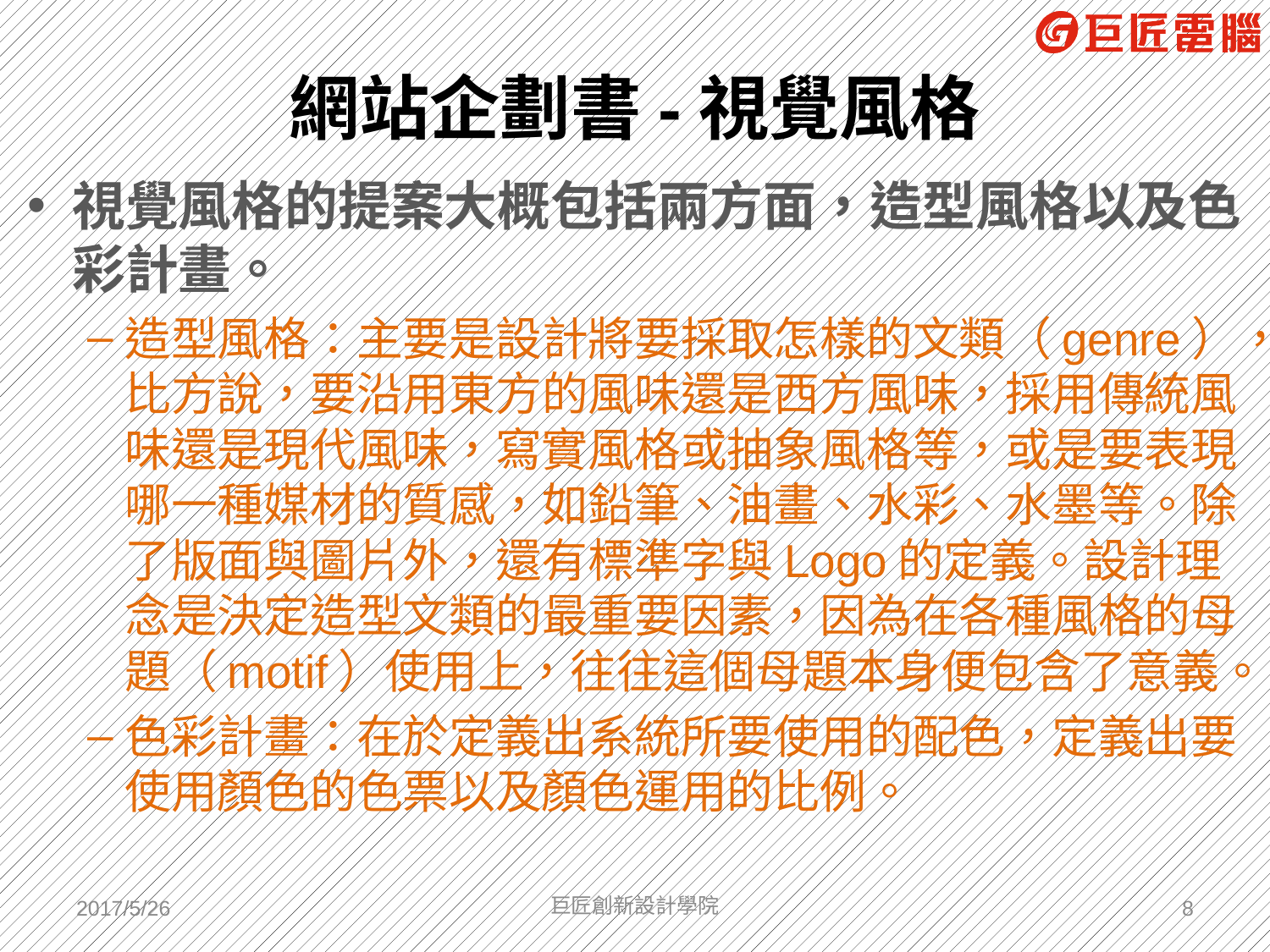

# 網站企劃書-視覺風格
視覺風格的提案大概包括兩方面，造型風格以及色彩計畫。
造型風格：主要是設計將要採取怎樣的文類（genre），比方說，要沿用東方的風味還是西方風味，採用傳統風味還是現代風味，寫實風格或抽象風格等，或是要表現哪一種媒材的質感，如鉛筆、油畫、水彩、水墨等。除了版面與圖片外，還有標準字與Logo的定義。設計理念是決定造型文類的最重要因素，因為在各種風格的母題（motif）使用上，往往這個母題本身便包含了意義。
色彩計畫：在於定義出系統所要使用的配色，定義出要使用顏色的色票以及顏色運用的比例。

2017/5/26
巨匠創新設計學院
8